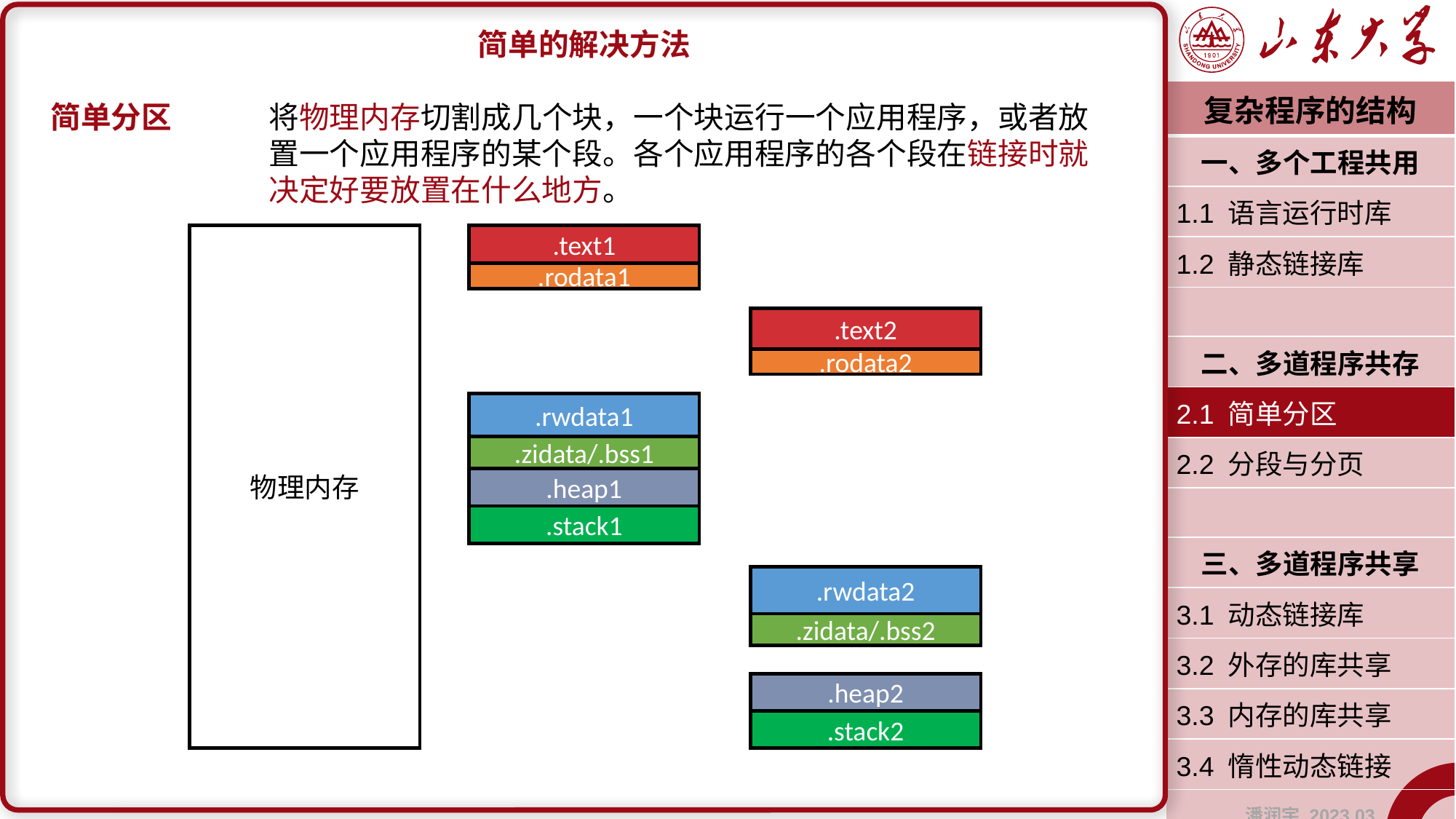

简单的解决方法

简单分区	将物理内存切割成几个块，一个块运行一个应用程序，或者放		置一个应用程序的某个段。各个应用程序的各个段在链接时就		决定好要放置在什么地方。
| 复杂程序的结构 |
| --- |
| 一、多个工程共用 |
| 1.1 语言运行时库 |
| 1.2 静态链接库 |
|  |
| 二、多道程序共存 |
| 2.1 简单分区 |
| 2.2 分段与分页 |
|  |
| 三、多道程序共享 |
| 3.1 动态链接库 |
| 3.2 外存的库共享 |
| 3.3 内存的库共享 |
| 3.4 惰性动态链接 |
| 潘润宇 2023.03 |
.text1
物理内存
.rodata1
.text2
.rodata2
.rwdata1
.zidata/.bss1
.heap1
.stack1
.rwdata2
.zidata/.bss2
.heap2
.stack2